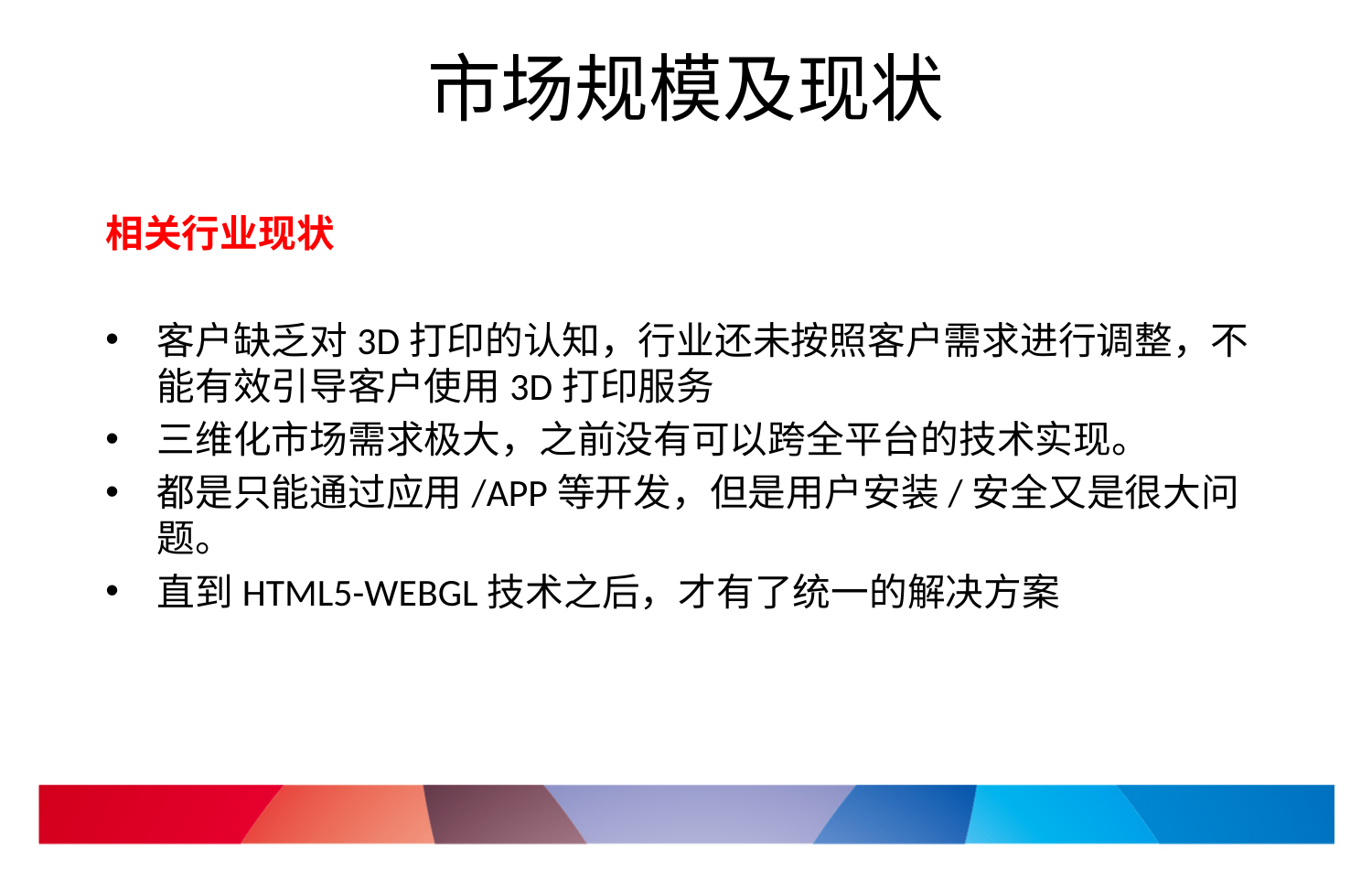

# 市场规模及现状
相关行业现状

客户缺乏对3D打印的认知，行业还未按照客户需求进行调整，不能有效引导客户使用3D打印服务
三维化市场需求极大，之前没有可以跨全平台的技术实现。
都是只能通过应用/APP等开发，但是用户安装/安全又是很大问题。
直到HTML5-WEBGL技术之后，才有了统一的解决方案